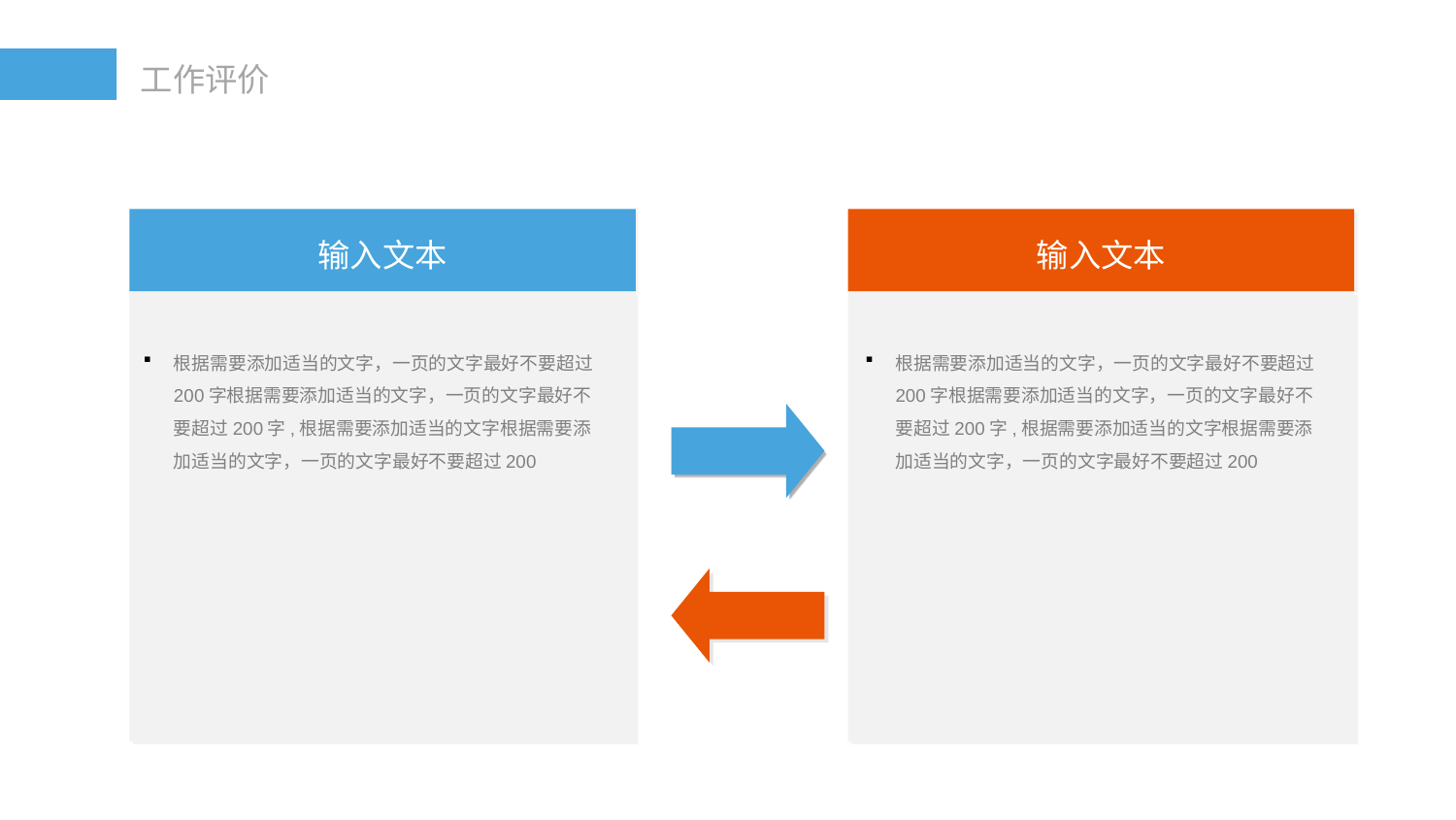

输入文本
输入文本

根据需要添加适当的文字，一页的文字最好不要超过200字根据需要添加适当的文字，一页的文字最好不要超过200字,根据需要添加适当的文字根据需要添加适当的文字，一页的文字最好不要超过200
根据需要添加适当的文字，一页的文字最好不要超过200字根据需要添加适当的文字，一页的文字最好不要超过200字,根据需要添加适当的文字根据需要添加适当的文字，一页的文字最好不要超过200